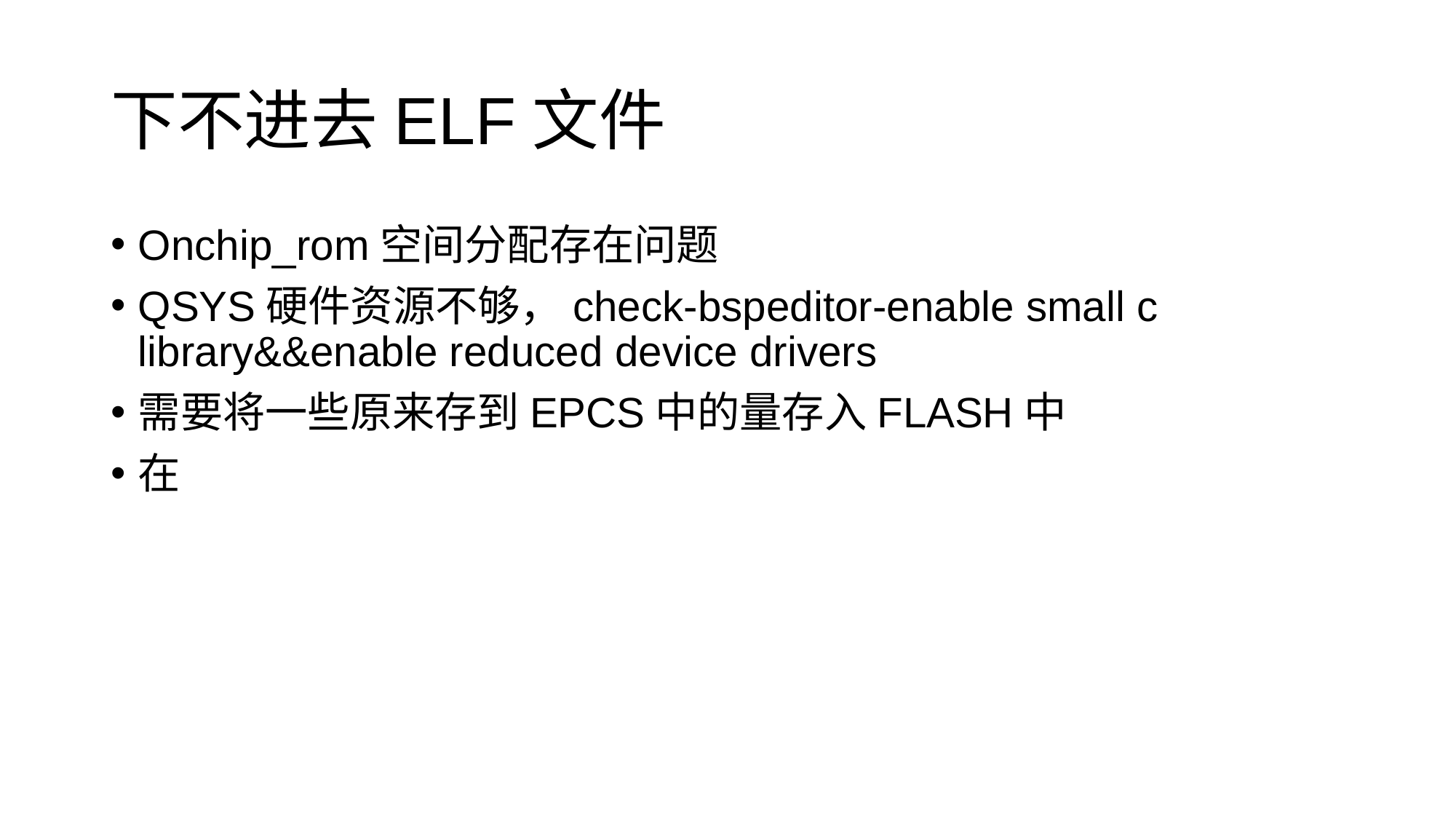

# 下不进去ELF文件
Onchip_rom空间分配存在问题
QSYS硬件资源不够，check-bspeditor-enable small c library&&enable reduced device drivers
需要将一些原来存到EPCS中的量存入FLASH中
在